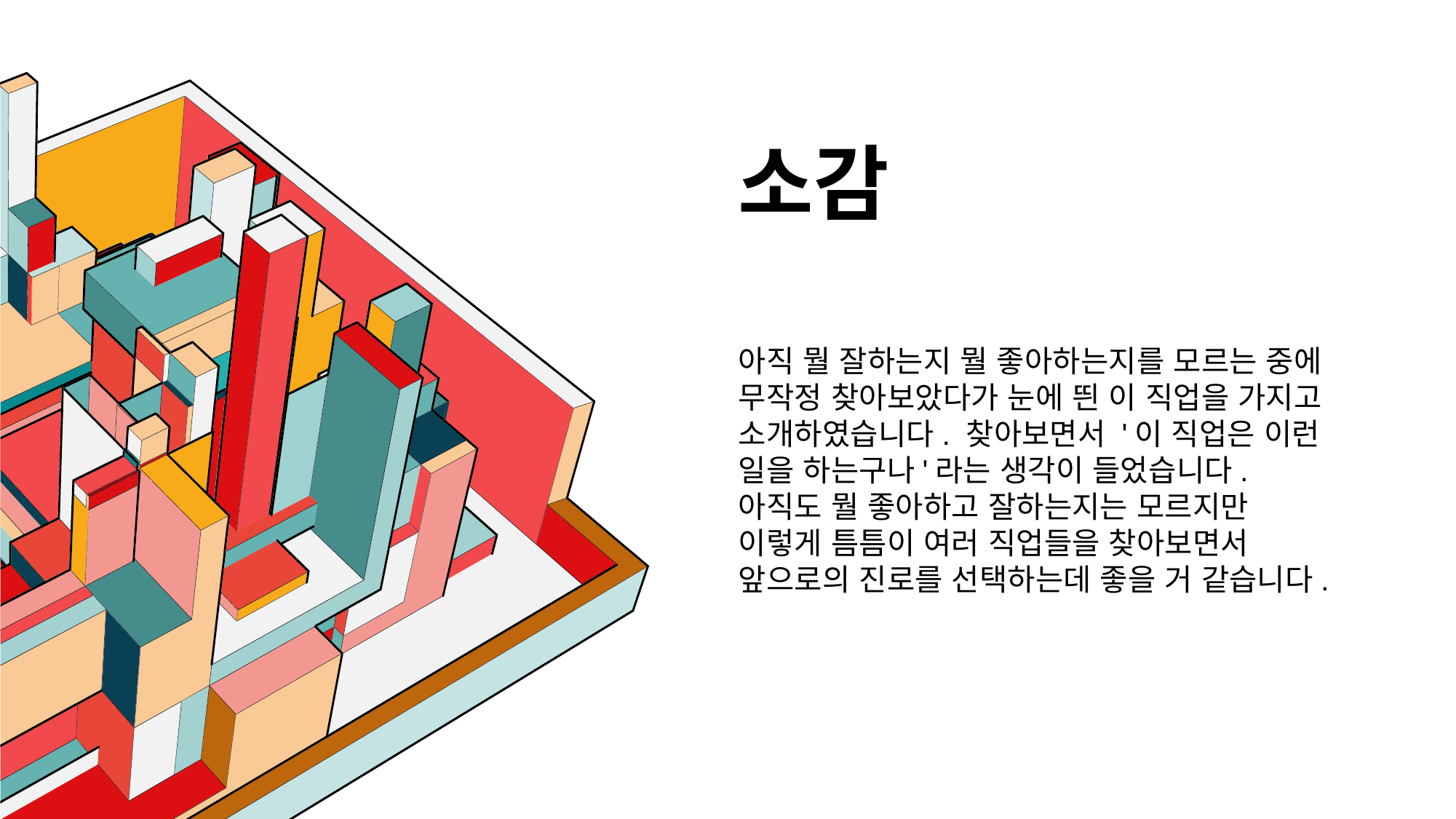

# 소감
아직 뭘 잘하는지 뭘 좋아하는지를 모르는 중에 무작정 찾아보았다가 눈에 띈 이 직업을 가지고 소개하였습니다. 찾아보면서 '이 직업은 이런 일을 하는구나'라는 생각이 들었습니다. 아직도 뭘 좋아하고 잘하는지는 모르지만 이렇게 틈틈이 여러 직업들을 찾아보면서 앞으로의 진로를 선택하는데 좋을 거 같습니다.